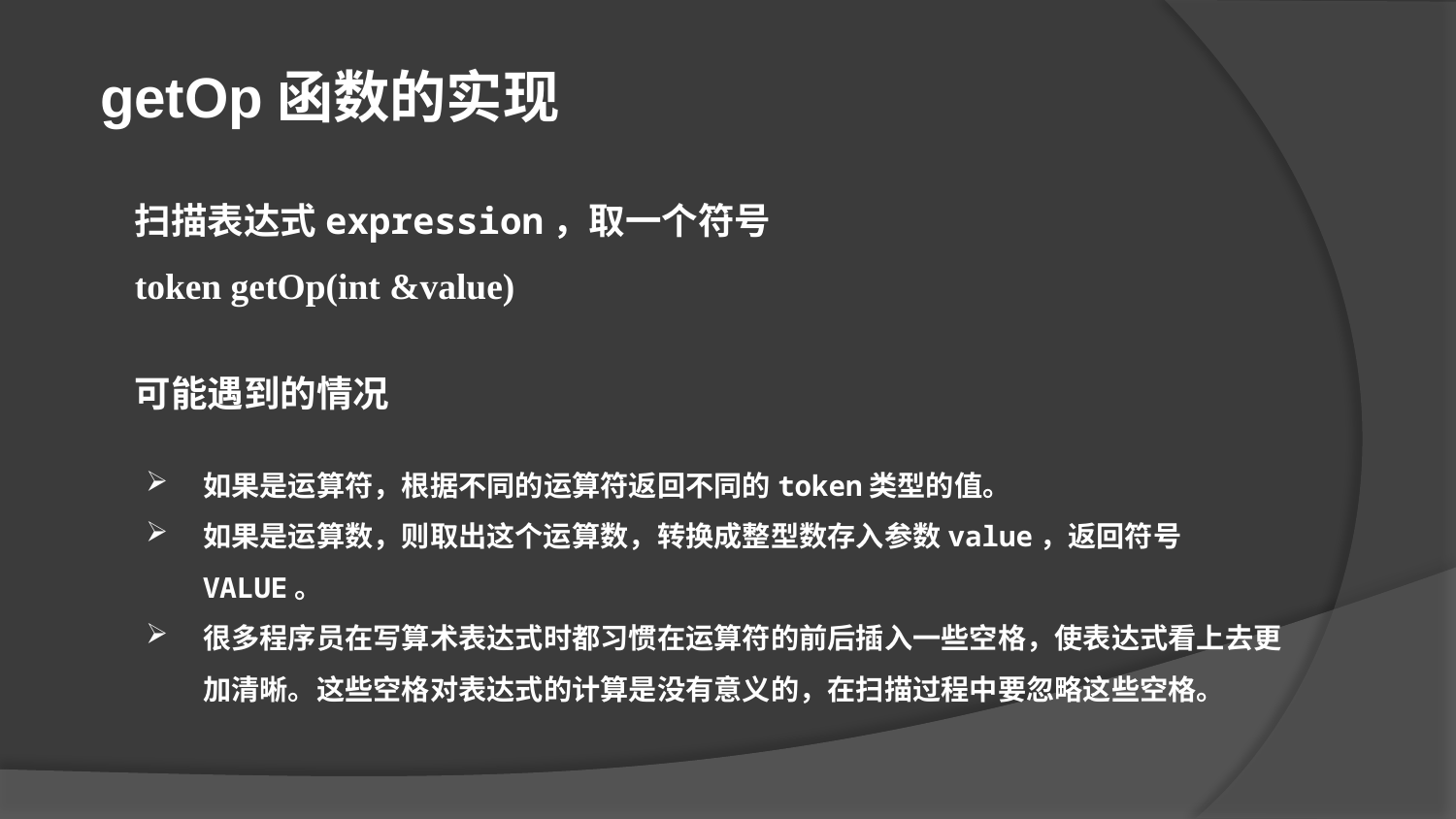

getOp函数的实现
扫描表达式expression，取一个符号
token getOp(int &value)
可能遇到的情况
如果是运算符，根据不同的运算符返回不同的token类型的值。
如果是运算数，则取出这个运算数，转换成整型数存入参数value，返回符号VALUE。
很多程序员在写算术表达式时都习惯在运算符的前后插入一些空格，使表达式看上去更加清晰。这些空格对表达式的计算是没有意义的，在扫描过程中要忽略这些空格。